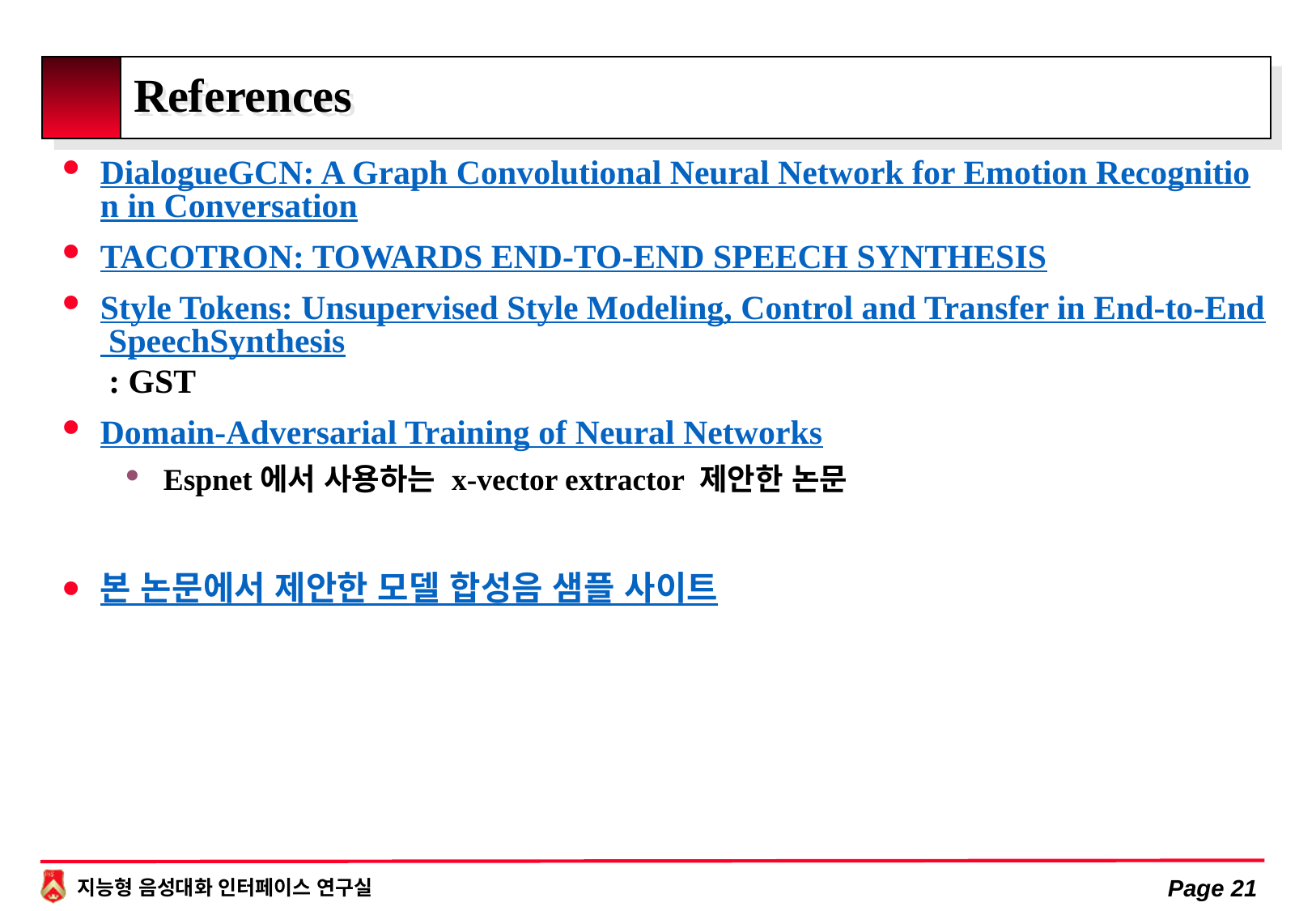

# References
DialogueGCN: A Graph Convolutional Neural Network for Emotion Recognition in Conversation
TACOTRON: TOWARDS END-TO-END SPEECH SYNTHESIS
Style Tokens: Unsupervised Style Modeling, Control and Transfer in End-to-End SpeechSynthesis : GST
Domain-Adversarial Training of Neural Networks
Espnet에서 사용하는 x-vector extractor 제안한 논문

본 논문에서 제안한 모델 합성음 샘플 사이트
Page 21